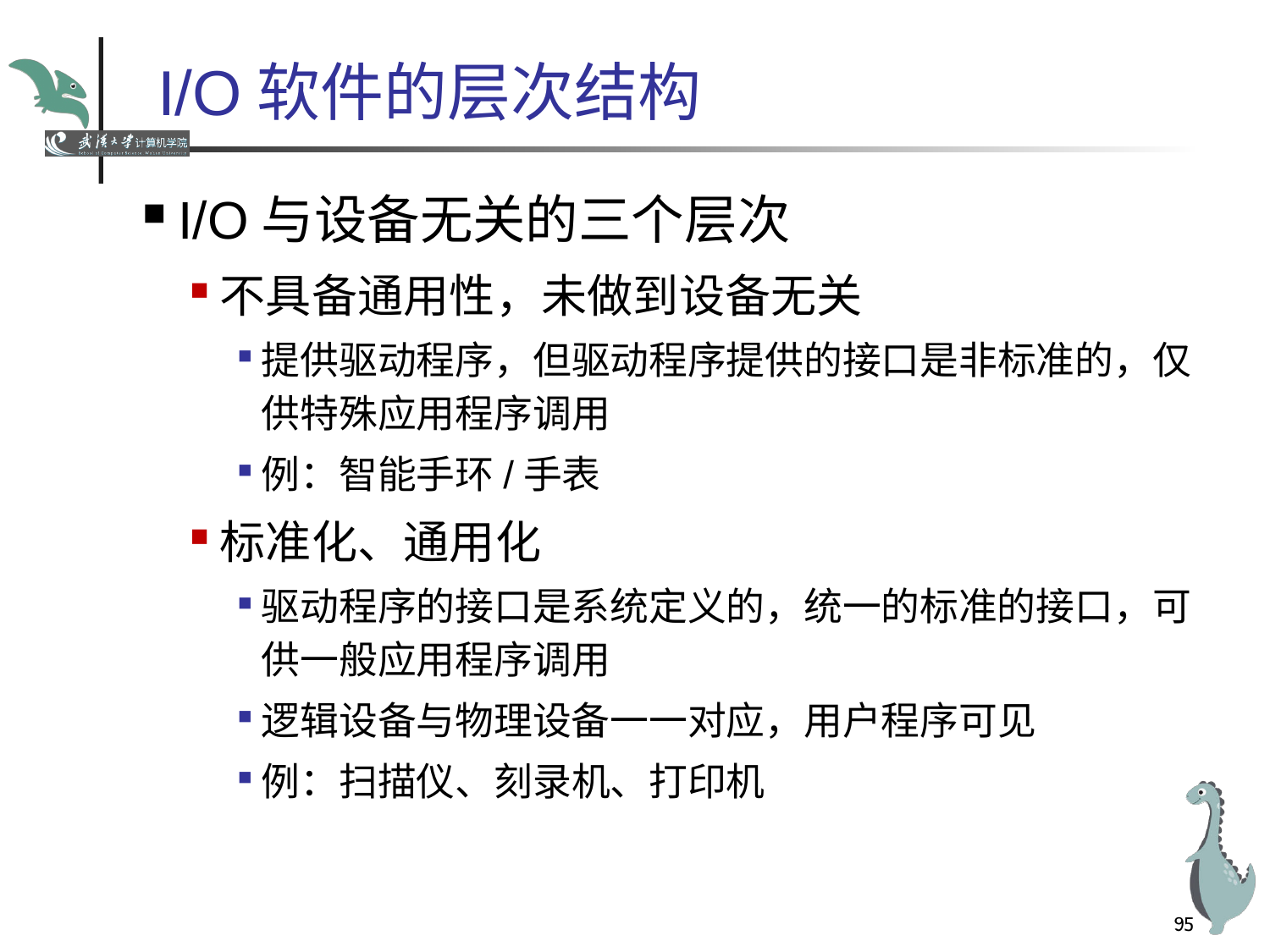

# I/O软件的层次结构
I/O与设备无关的三个层次
不具备通用性，未做到设备无关
提供驱动程序，但驱动程序提供的接口是非标准的，仅供特殊应用程序调用
例：智能手环/手表
标准化、通用化
驱动程序的接口是系统定义的，统一的标准的接口，可供一般应用程序调用
逻辑设备与物理设备一一对应，用户程序可见
例：扫描仪、刻录机、打印机
95